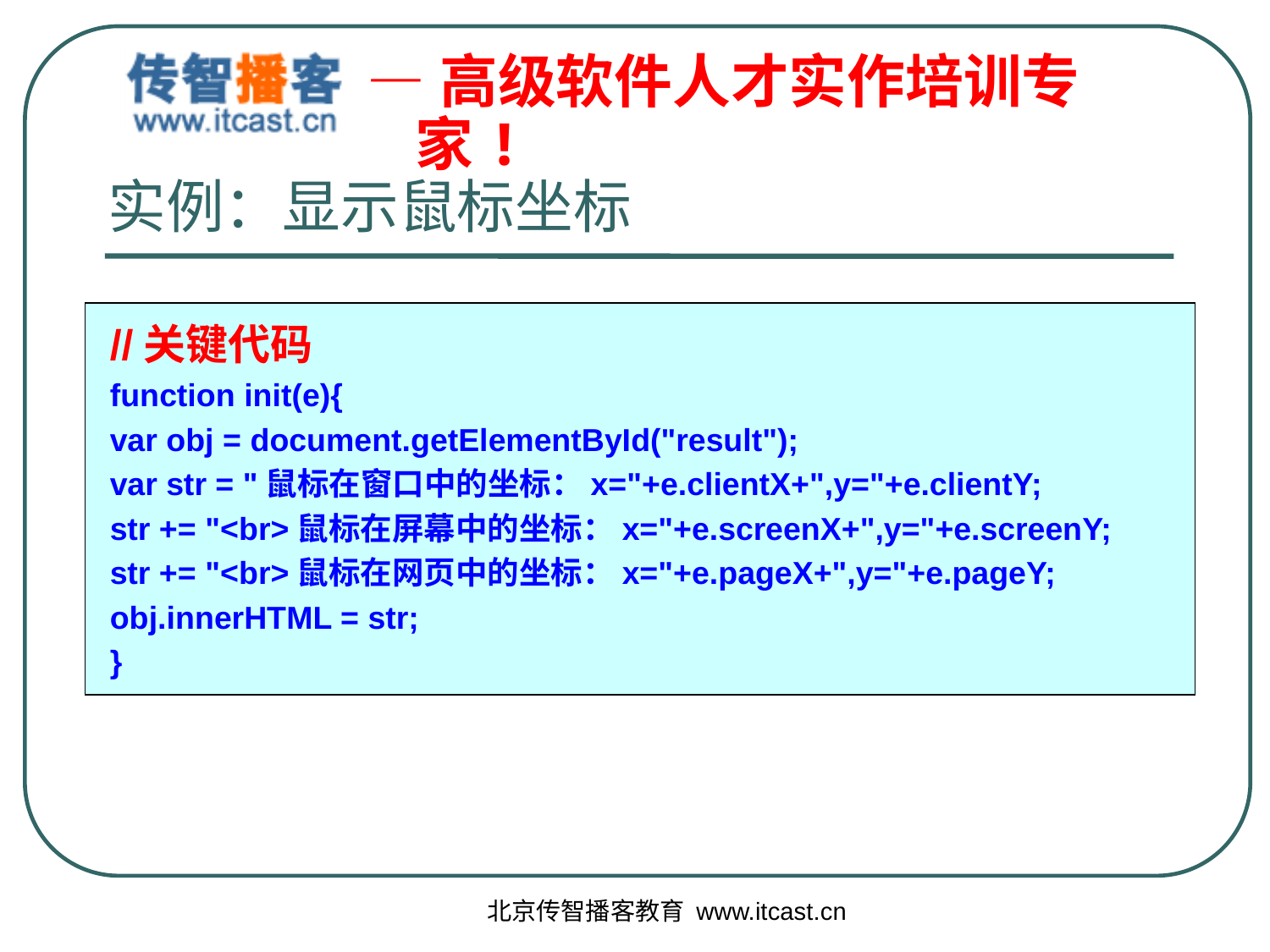

# 实例：显示鼠标坐标

//关键代码
function init(e){
var obj = document.getElementById("result");
var str = "鼠标在窗口中的坐标：x="+e.clientX+",y="+e.clientY;
str += "<br>鼠标在屏幕中的坐标：x="+e.screenX+",y="+e.screenY;
str += "<br>鼠标在网页中的坐标：x="+e.pageX+",y="+e.pageY;
obj.innerHTML = str;
}